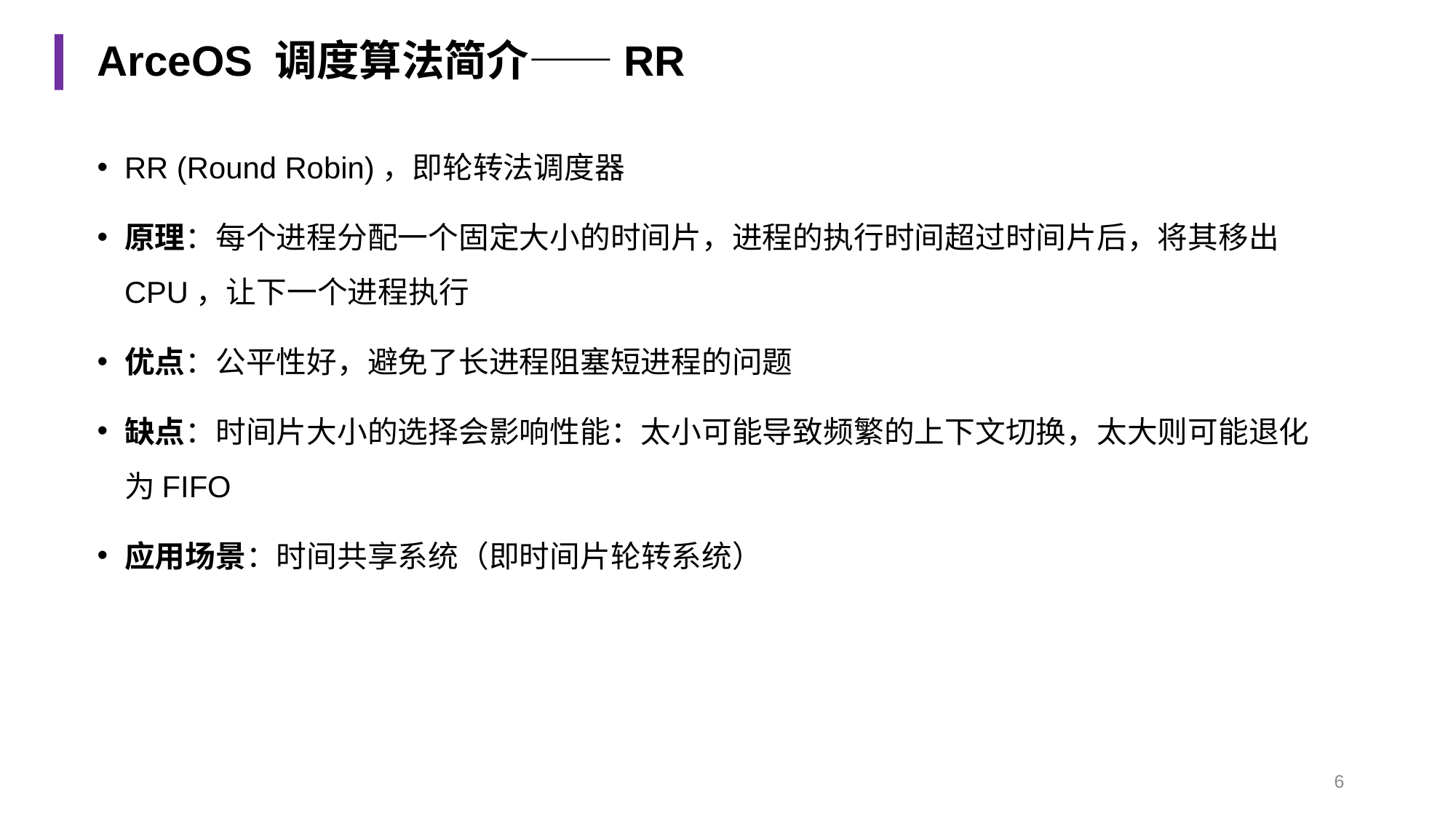

# ArceOS 调度算法简介——RR

RR (Round Robin)，即轮转法调度器
原理：每个进程分配一个固定大小的时间片，进程的执行时间超过时间片后，将其移出CPU，让下一个进程执行
优点：公平性好，避免了长进程阻塞短进程的问题
缺点：时间片大小的选择会影响性能：太小可能导致频繁的上下文切换，太大则可能退化为FIFO
应用场景：时间共享系统（即时间片轮转系统）
6